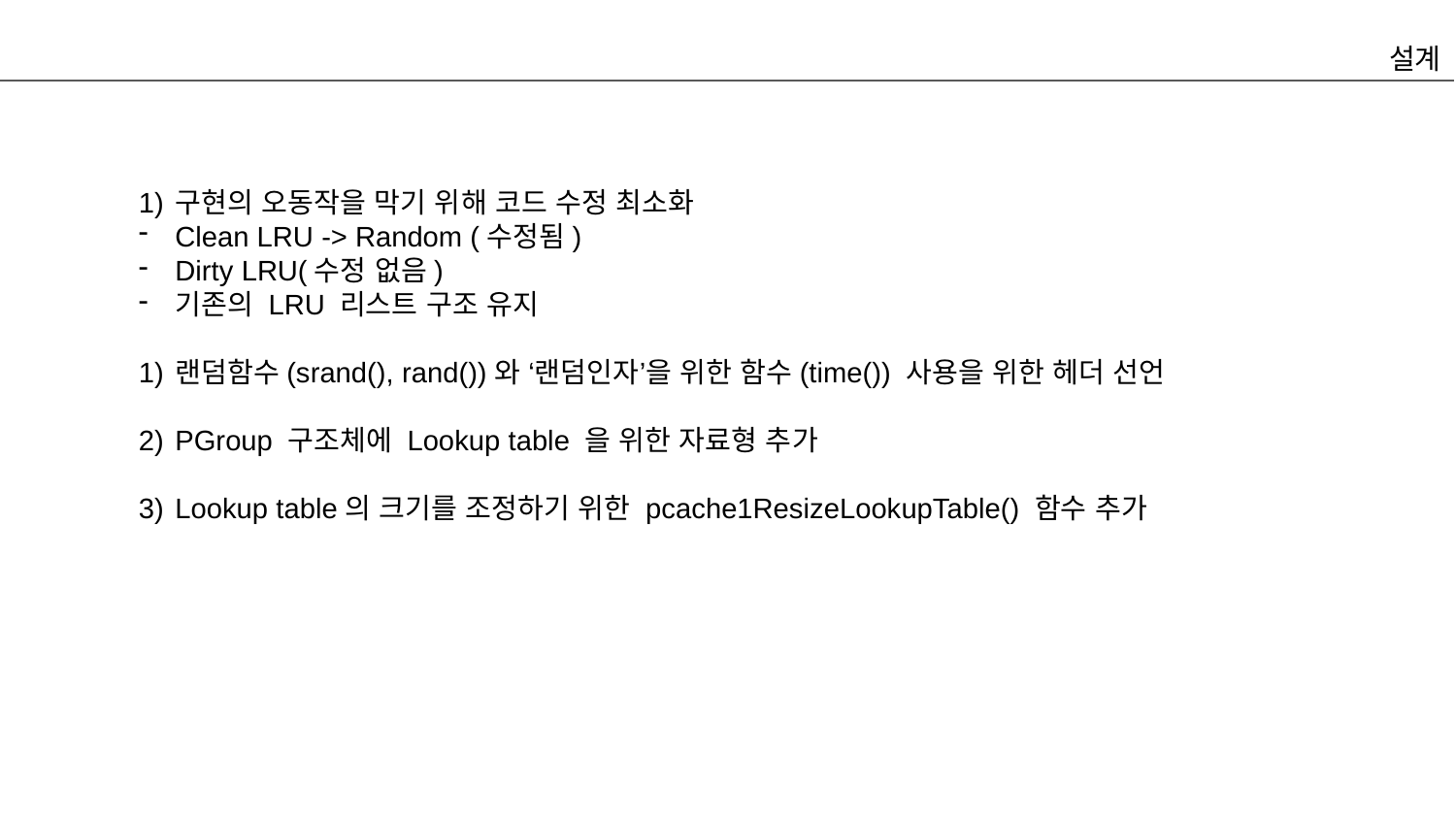

설계
구현의 오동작을 막기 위해 코드 수정 최소화
Clean LRU -> Random (수정됨)
Dirty LRU(수정 없음)
기존의 LRU 리스트 구조 유지

랜덤함수(srand(), rand())와 ‘랜덤인자’을 위한 함수(time()) 사용을 위한 헤더 선언

PGroup 구조체에 Lookup table 을 위한 자료형 추가

Lookup table의 크기를 조정하기 위한 pcache1ResizeLookupTable() 함수 추가